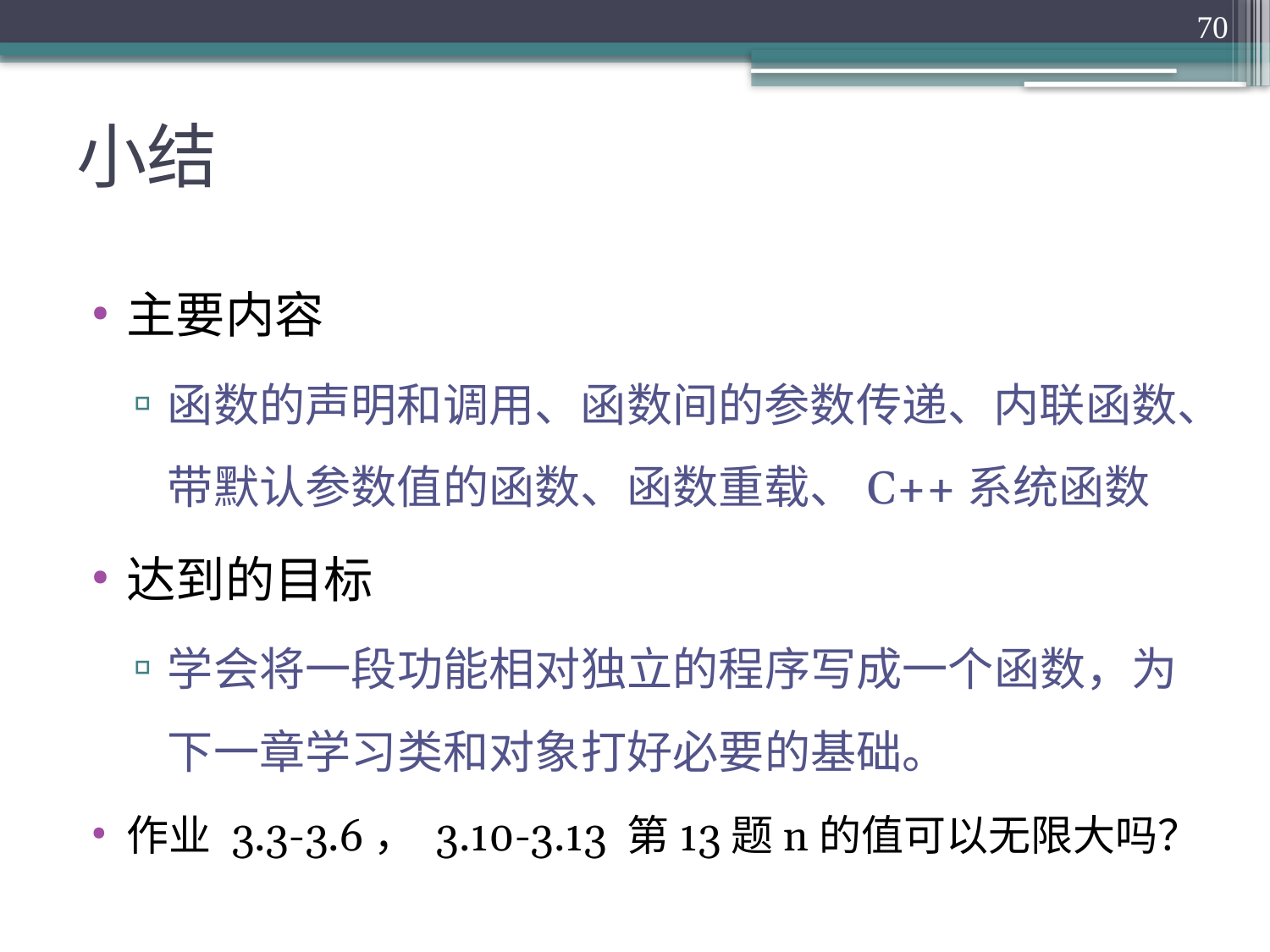

70
# 小结
主要内容
函数的声明和调用、函数间的参数传递、内联函数、带默认参数值的函数、函数重载、C++系统函数
达到的目标
学会将一段功能相对独立的程序写成一个函数，为下一章学习类和对象打好必要的基础。
作业 3.3-3.6， 3.10-3.13 第13题n的值可以无限大吗？